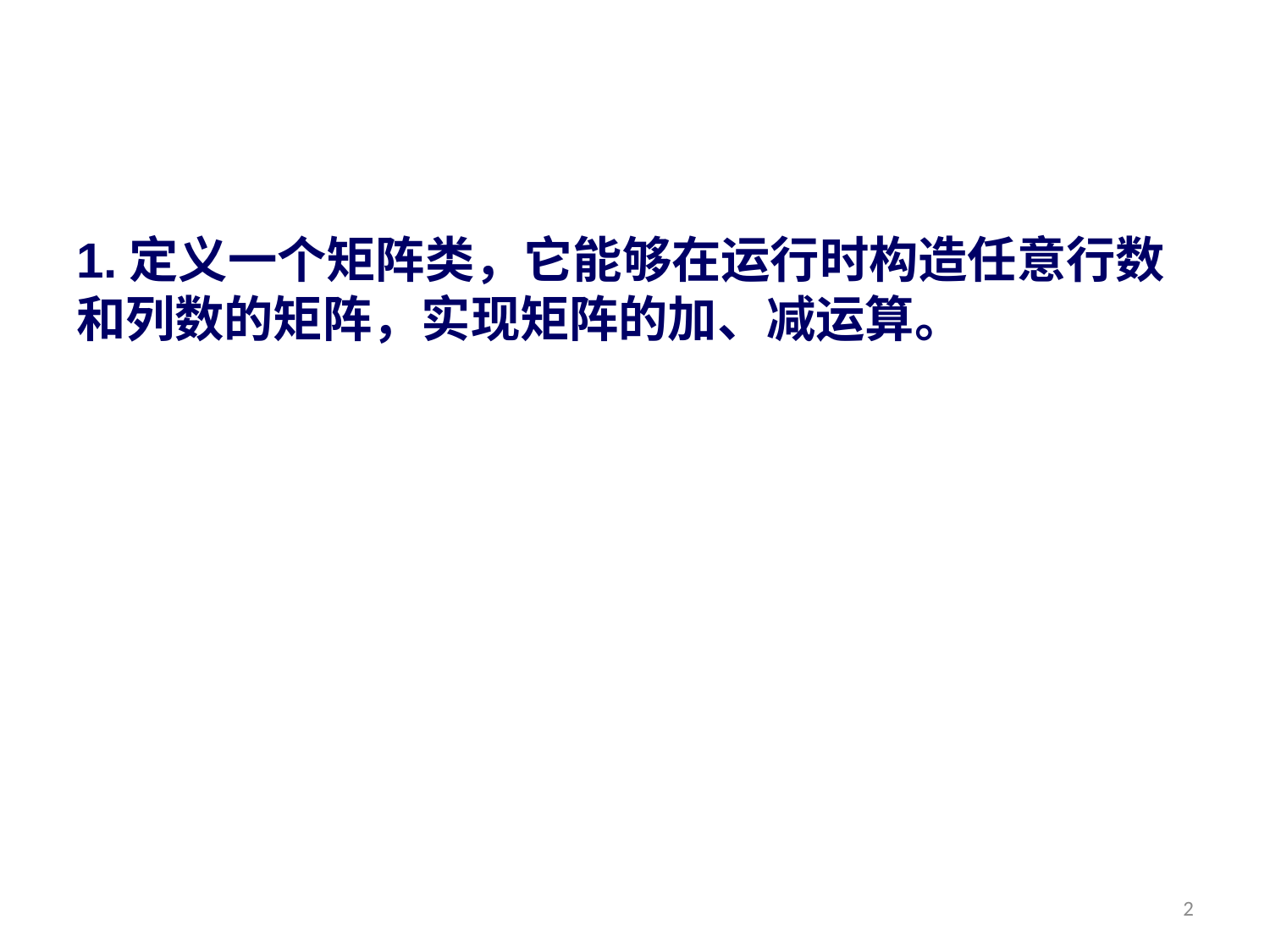

#
1.定义一个矩阵类，它能够在运行时构造任意行数和列数的矩阵，实现矩阵的加、减运算。

2